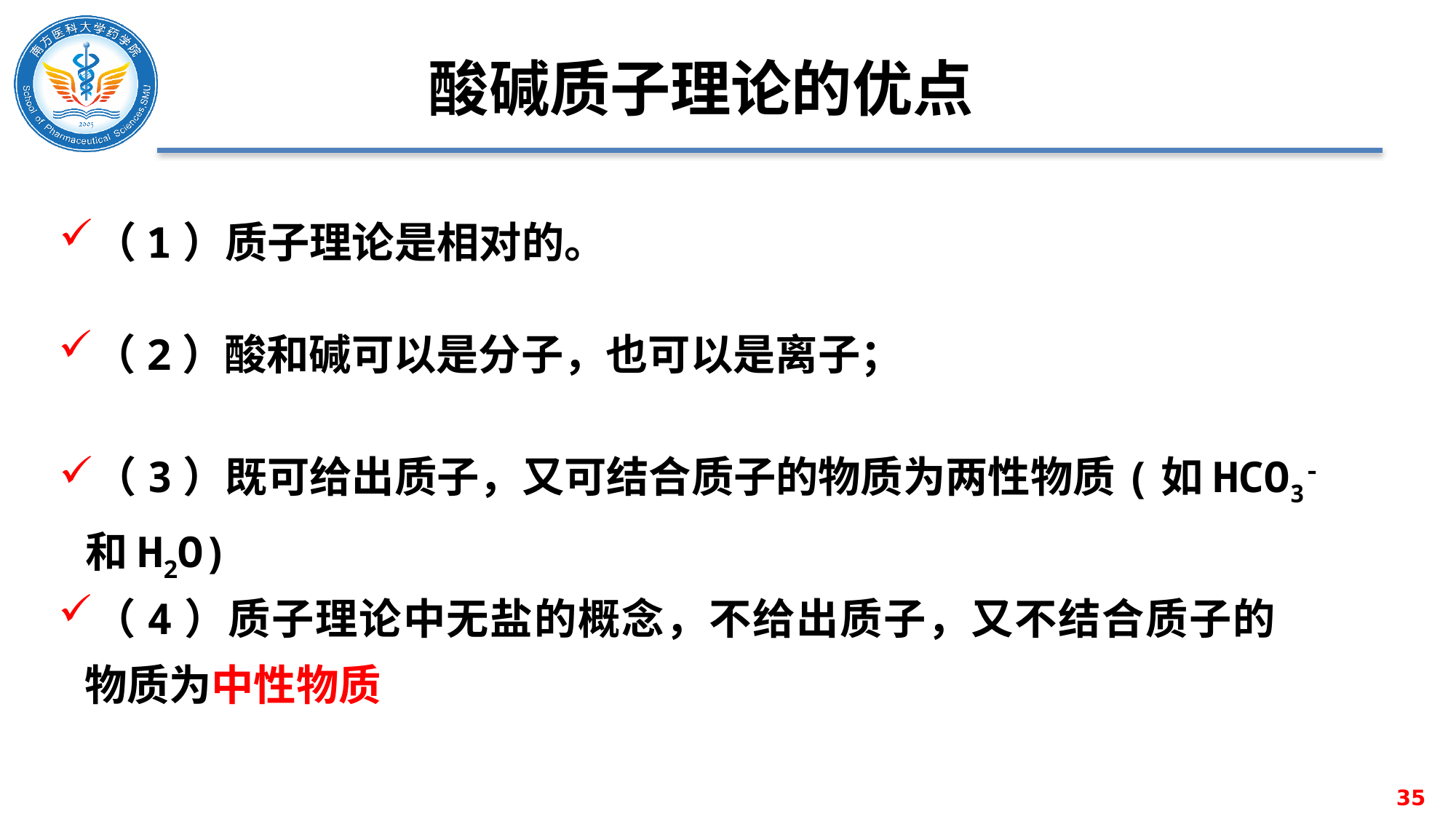

# 酸碱质子理论的优点
（1）质子理论是相对的。
（2）酸和碱可以是分子，也可以是离子；
（3）既可给出质子，又可结合质子的物质为两性物质(如HCO3-和H2O)
（4）质子理论中无盐的概念，不给出质子，又不结合质子的物质为中性物质
35